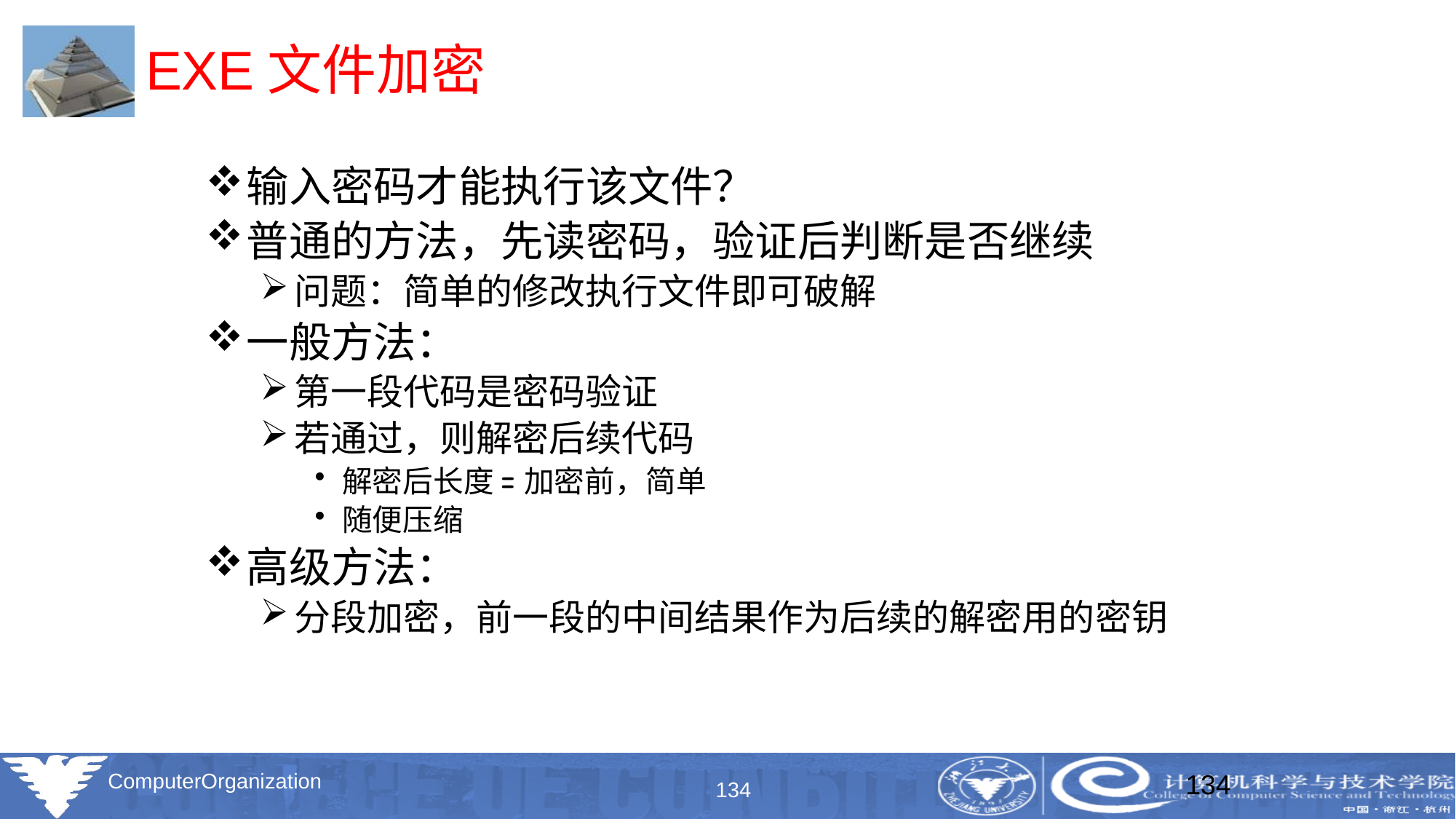

EXE文件加密
输入密码才能执行该文件？
普通的方法，先读密码，验证后判断是否继续
问题：简单的修改执行文件即可破解
一般方法：
第一段代码是密码验证
若通过，则解密后续代码
解密后长度=加密前，简单
随便压缩
高级方法：
分段加密，前一段的中间结果作为后续的解密用的密钥
134